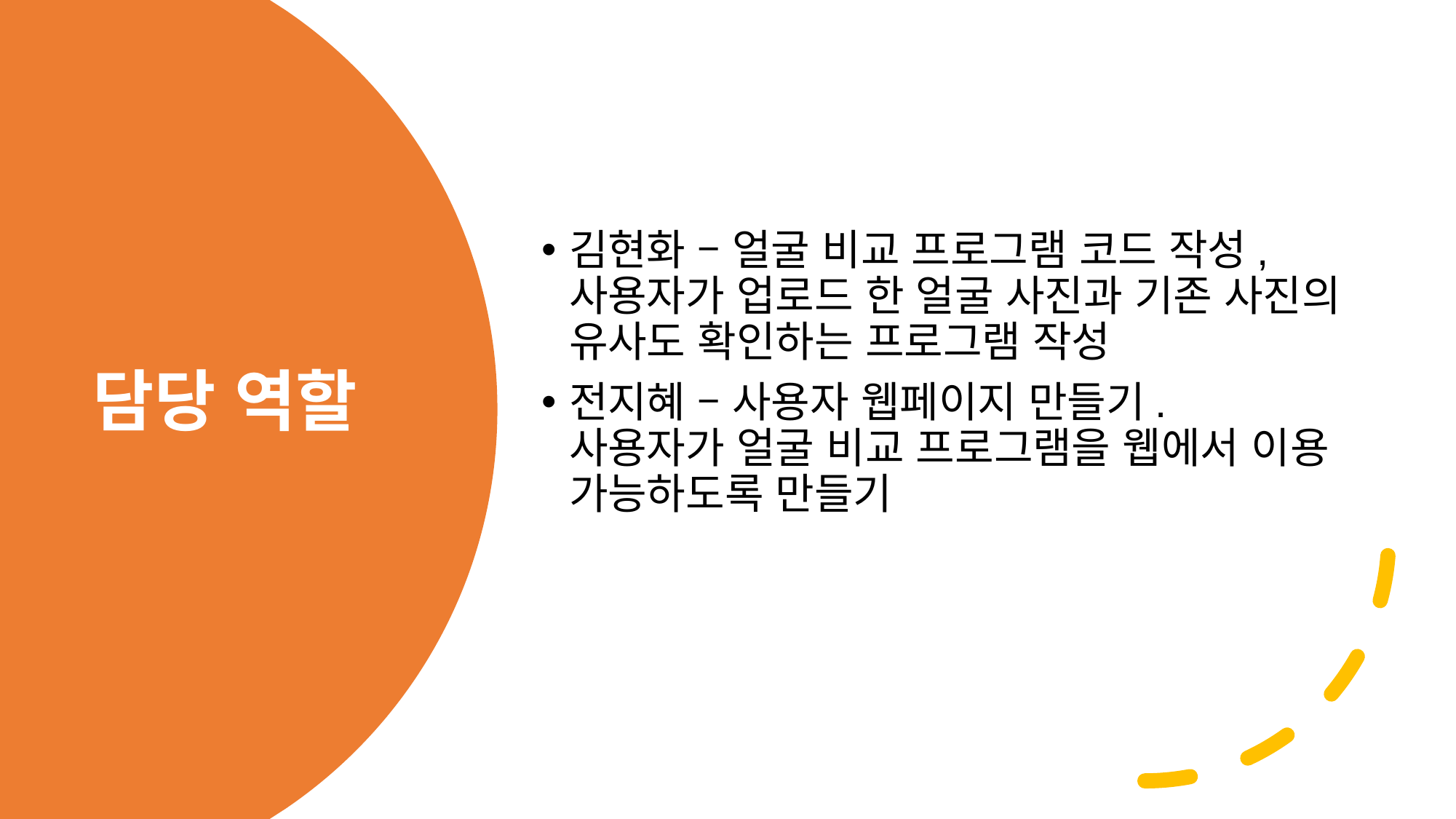

김현화 – 얼굴 비교 프로그램 코드 작성, 사용자가 업로드 한 얼굴 사진과 기존 사진의 유사도 확인하는 프로그램 작성
전지혜 – 사용자 웹페이지 만들기.
사용자가 얼굴 비교 프로그램을 웹에서 이용 가능하도록 만들기

# 담당 역할